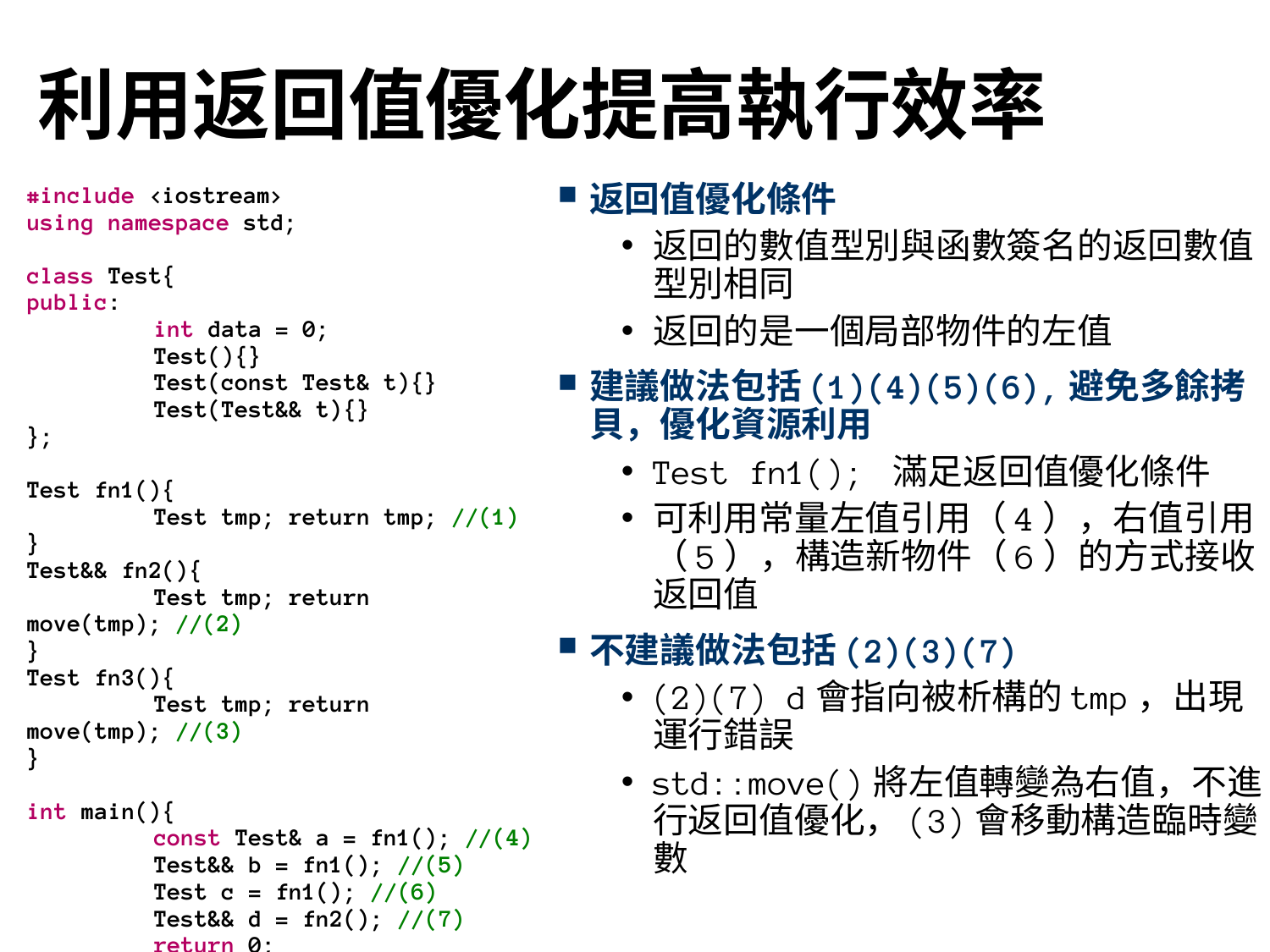

# 利用返回值優化提高執行效率
返回值優化條件
返回的數值型別與函數簽名的返回數值型別相同
返回的是一個局部物件的左值
建議做法包括(1)(4)(5)(6),避免多餘拷貝，優化資源利用
Test fn1(); 滿足返回值優化條件
可利用常量左值引用（4），右值引用（5），構造新物件（6）的方式接收返回值
不建議做法包括(2)(3)(7)
(2)(7) d會指向被析構的tmp，出現運行錯誤
std::move()將左值轉變為右值，不進行返回值優化，(3)會移動構造臨時變數
#include <iostream>
using namespace std;

class Test{
public:
	int data = 0;
	Test(){}
	Test(const Test& t){}
	Test(Test&& t){}
};

Test fn1(){
	Test tmp; return tmp; //(1)
}
Test&& fn2(){
	Test tmp; return move(tmp); //(2)
}
Test fn3(){
	Test tmp; return move(tmp); //(3)
}

int main(){
	const Test& a = fn1(); //(4)
	Test&& b = fn1(); //(5)
	Test c = fn1(); //(6)
	Test&& d = fn2(); //(7)
	return 0;
}